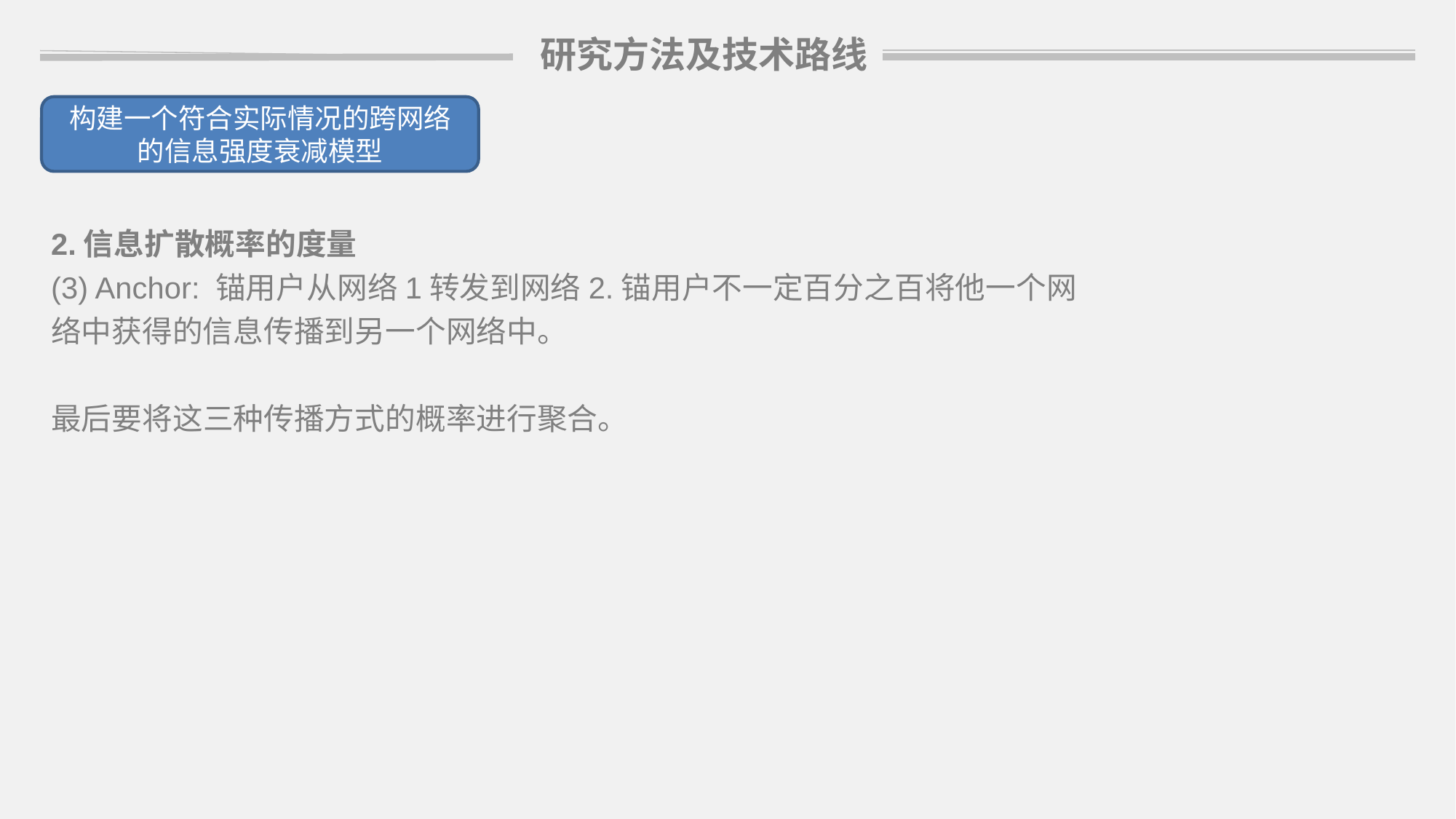

研究方法及技术路线
构建一个符合实际情况的跨网络的信息强度衰减模型
2.信息扩散概率的度量
(3) Anchor: 锚用户从网络1转发到网络2.锚用户不一定百分之百将他一个网络中获得的信息传播到另一个网络中。

最后要将这三种传播方式的概率进行聚合。